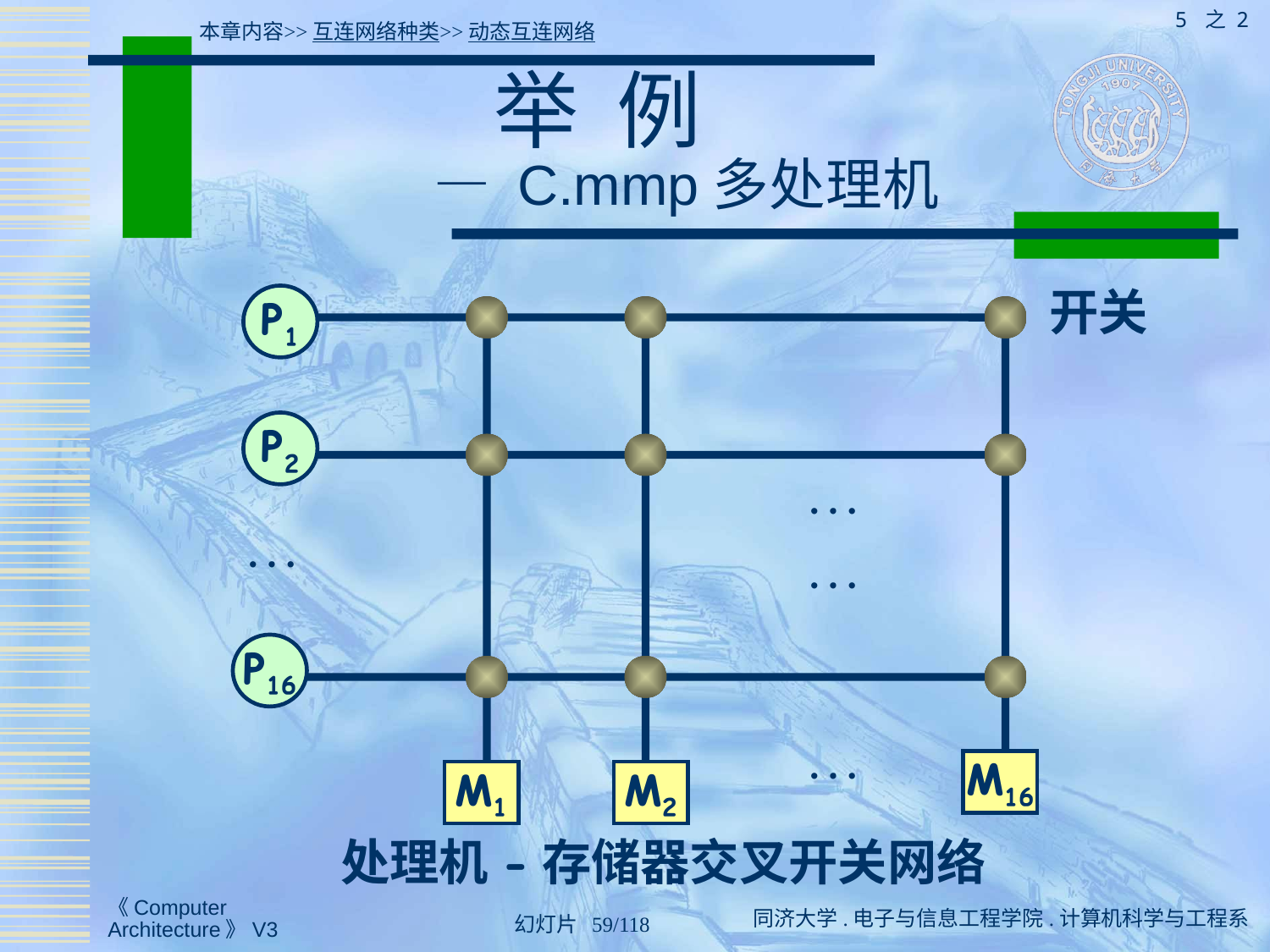

5 之 2
本章内容>>互连网络种类>>动态互连网络
# 举  例 — C.mmp多处理机
开关
P1

P2

…
…
…
P16

…
M16
M1
M2
处理机-存储器交叉开关网络